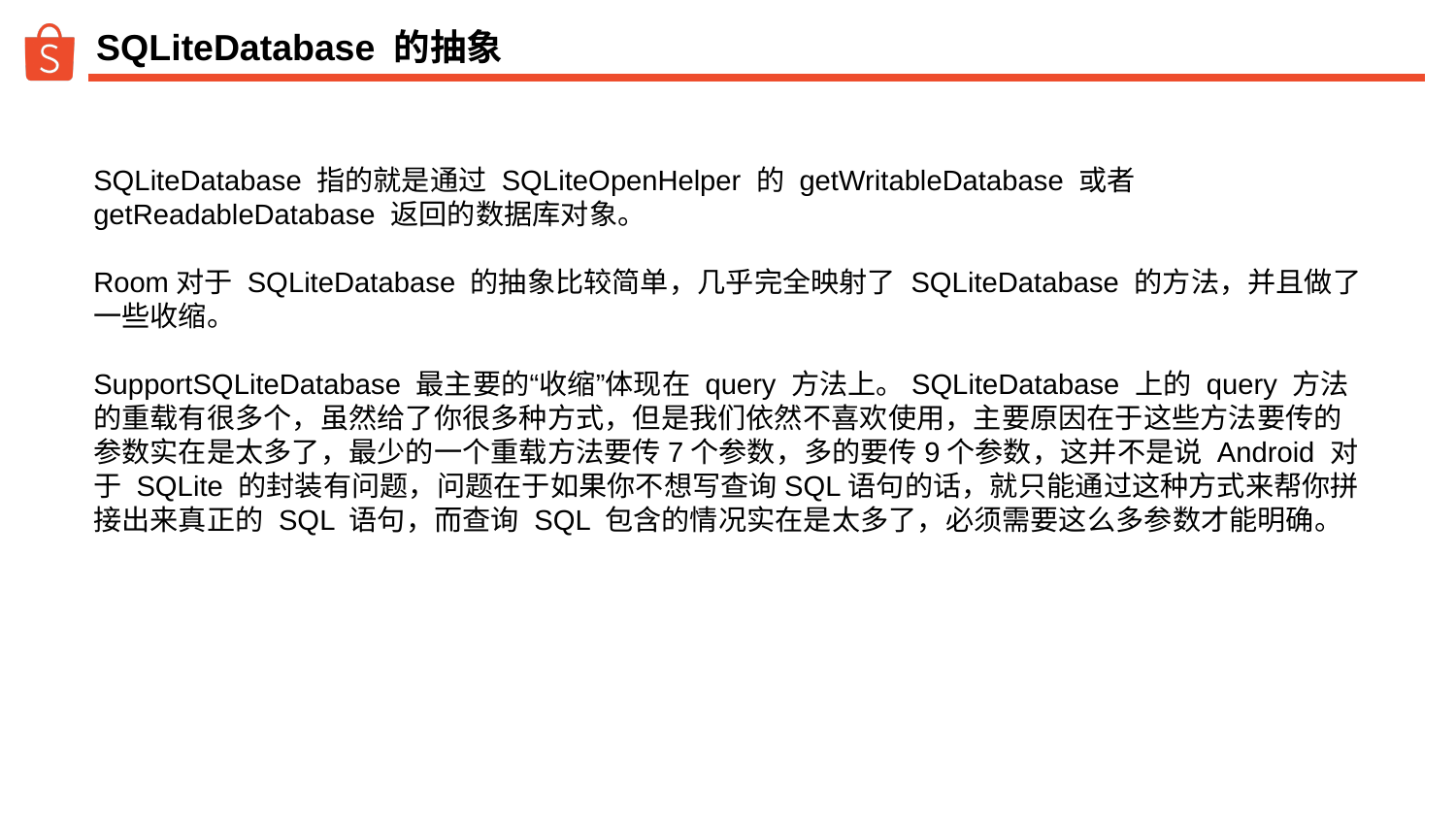

# SQLiteDatabase 的抽象
SQLiteDatabase 指的就是通过 SQLiteOpenHelper 的 getWritableDatabase 或者 getReadableDatabase 返回的数据库对象。

Room对于 SQLiteDatabase 的抽象比较简单，几乎完全映射了 SQLiteDatabase 的方法，并且做了一些收缩。

SupportSQLiteDatabase 最主要的“收缩”体现在 query 方法上。SQLiteDatabase 上的 query 方法的重载有很多个，虽然给了你很多种方式，但是我们依然不喜欢使用，主要原因在于这些方法要传的参数实在是太多了，最少的一个重载方法要传7个参数，多的要传9个参数，这并不是说 Android 对于 SQLite 的封装有问题，问题在于如果你不想写查询SQL语句的话，就只能通过这种方式来帮你拼接出来真正的 SQL 语句，而查询 SQL 包含的情况实在是太多了，必须需要这么多参数才能明确。